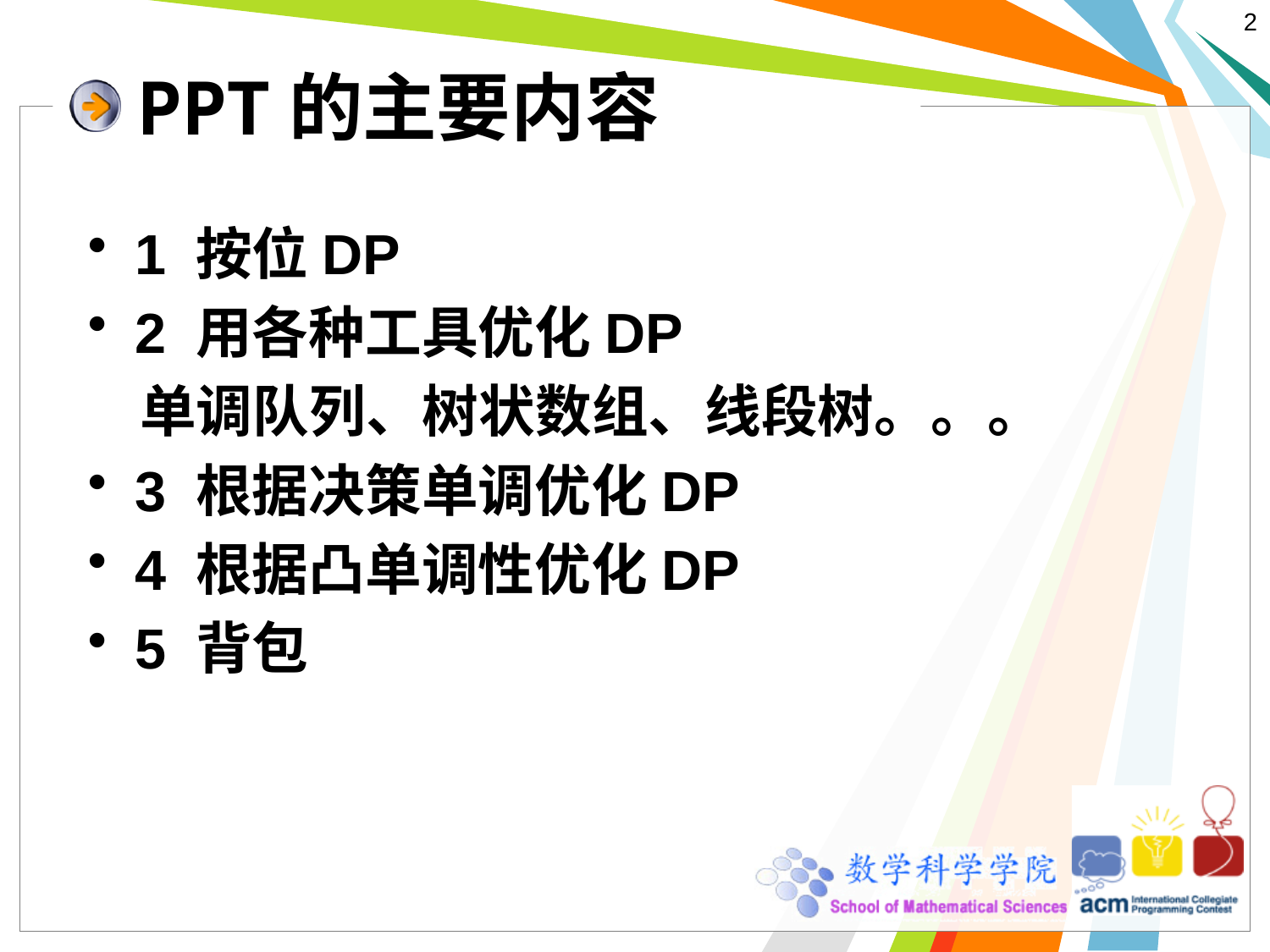

# PPT的主要内容
1 按位DP
2 用各种工具优化DP
   单调队列、树状数组、线段树。。。
3 根据决策单调优化DP
4 根据凸单调性优化DP
5 背包